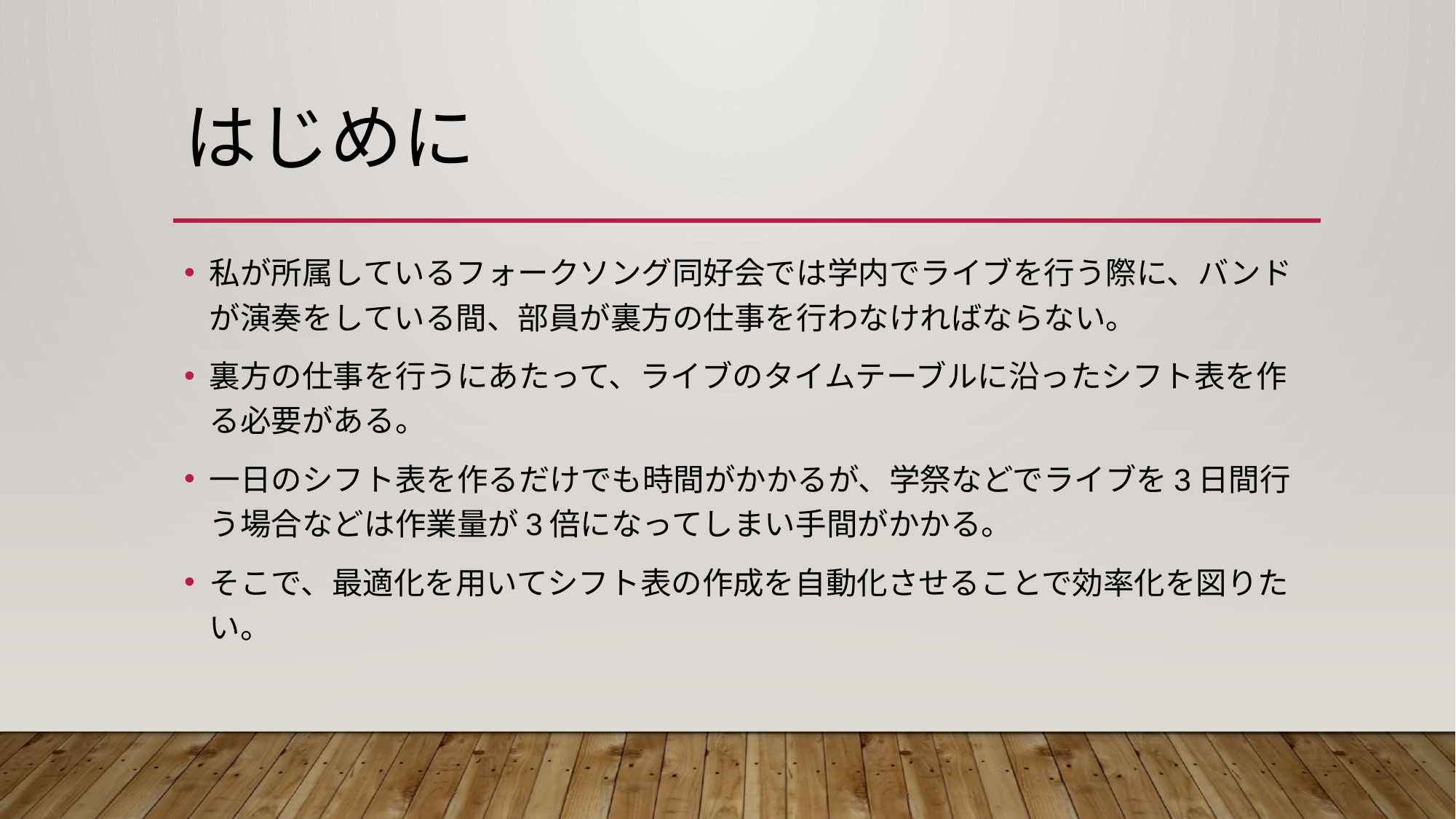

# はじめに
私が所属しているフォークソング同好会では学内でライブを行う際に、バンドが演奏をしている間、部員が裏方の仕事を行わなければならない。
裏方の仕事を行うにあたって、ライブのタイムテーブルに沿ったシフト表を作る必要がある。
一日のシフト表を作るだけでも時間がかかるが、学祭などでライブを3日間行う場合などは作業量が3倍になってしまい手間がかかる。
そこで、最適化を用いてシフト表の作成を自動化させることで効率化を図りたい。